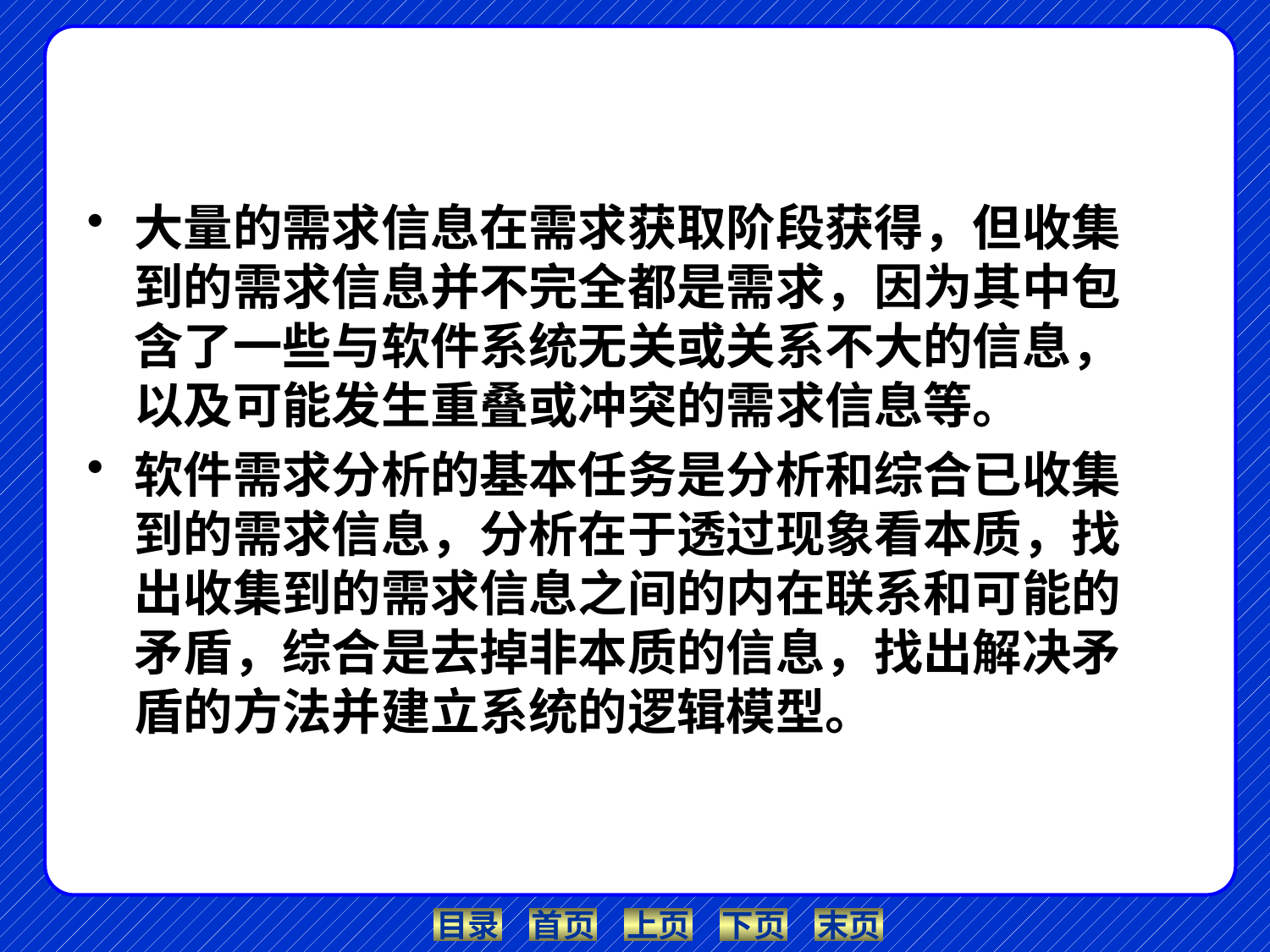

#
大量的需求信息在需求获取阶段获得，但收集到的需求信息并不完全都是需求，因为其中包含了一些与软件系统无关或关系不大的信息，以及可能发生重叠或冲突的需求信息等。
软件需求分析的基本任务是分析和综合已收集到的需求信息，分析在于透过现象看本质，找出收集到的需求信息之间的内在联系和可能的矛盾，综合是去掉非本质的信息，找出解决矛盾的方法并建立系统的逻辑模型。